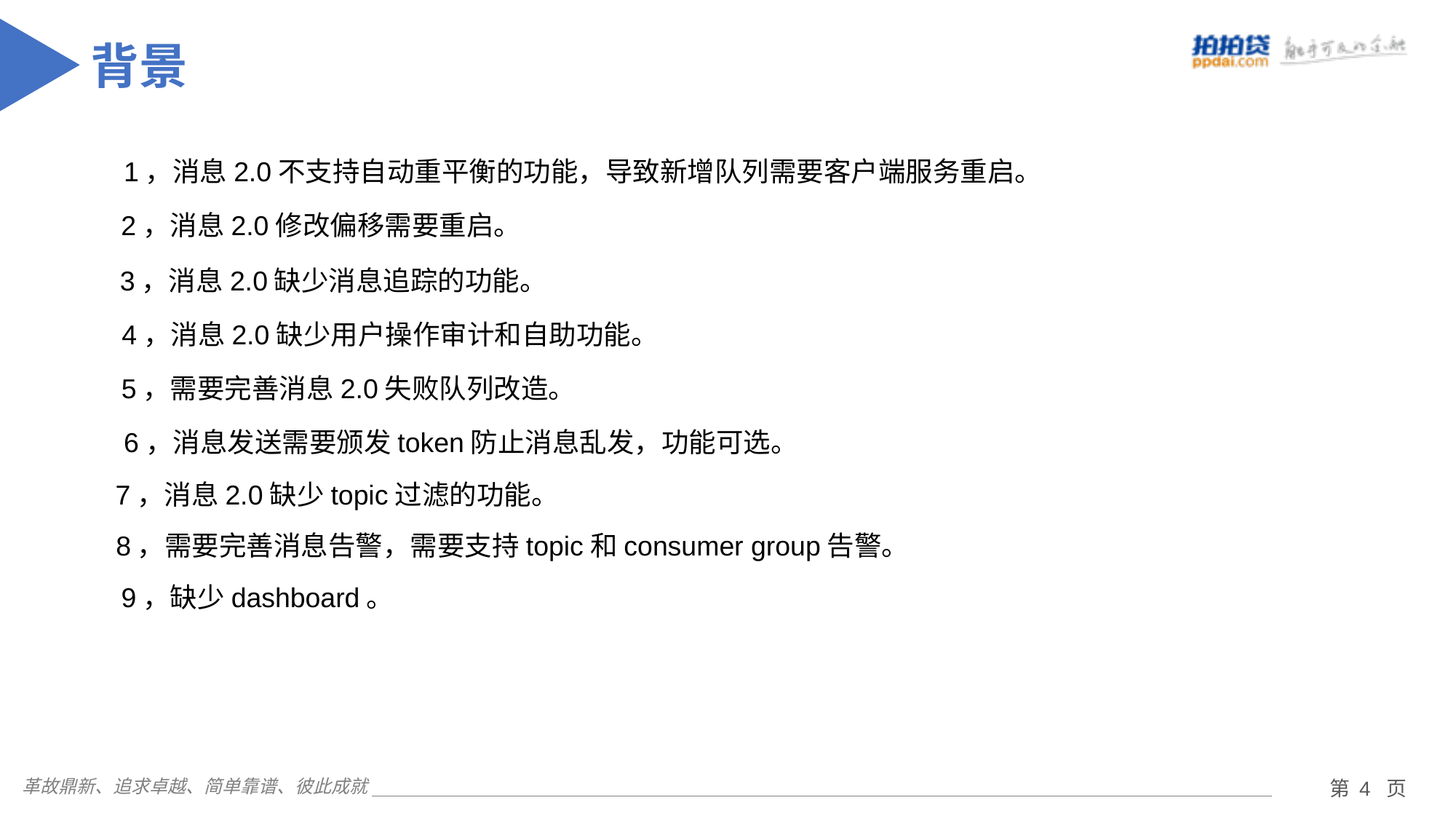

背景
1，消息2.0不支持自动重平衡的功能，导致新增队列需要客户端服务重启。
2，消息2.0修改偏移需要重启。
3，消息2.0缺少消息追踪的功能。
4，消息2.0缺少用户操作审计和自助功能。
5，需要完善消息2.0失败队列改造。
6，消息发送需要颁发token防止消息乱发，功能可选。
7，消息2.0缺少topic过滤的功能。
8，需要完善消息告警，需要支持topic和consumer group告警。
9，缺少dashboard。